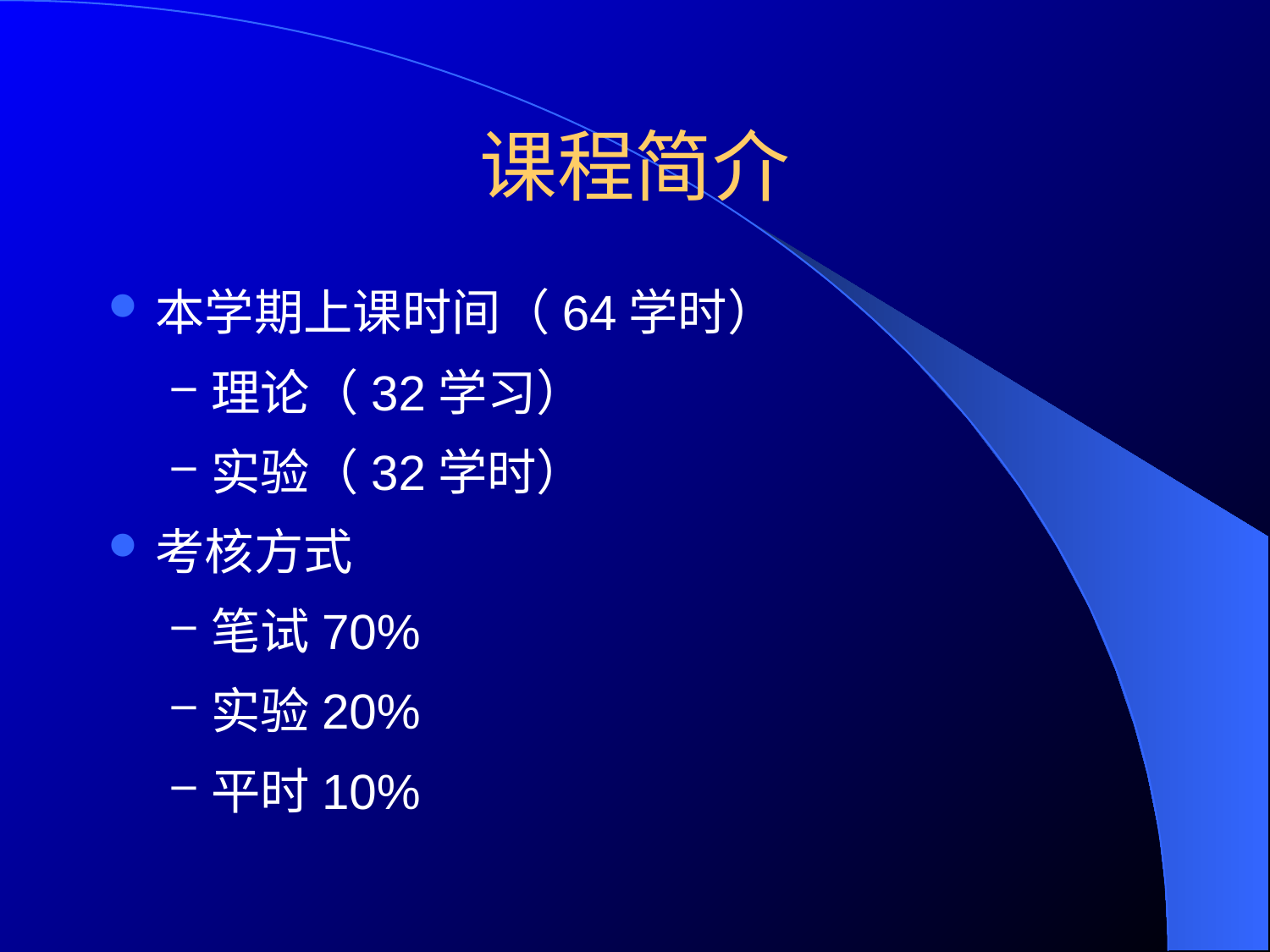

# 课程简介
本学期上课时间（64学时）
理论（32学习）
实验（32学时）
考核方式
笔试70%
实验20%
平时10%